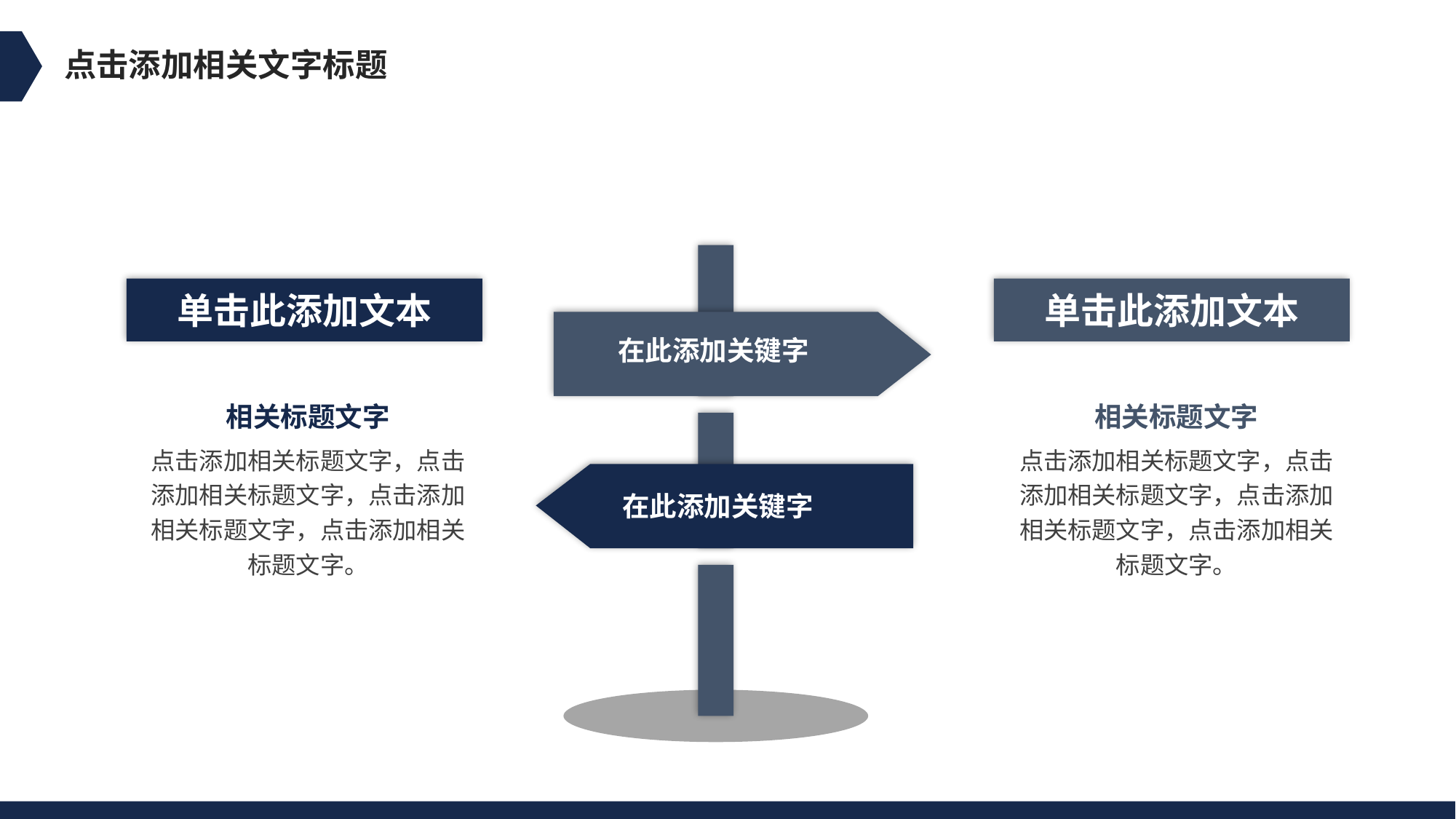

点击添加相关文字标题

在此添加关键字
在此添加关键字
单击此添加文本
单击此添加文本
相关标题文字
点击添加相关标题文字，点击添加相关标题文字，点击添加相关标题文字，点击添加相关标题文字。
相关标题文字
点击添加相关标题文字，点击添加相关标题文字，点击添加相关标题文字，点击添加相关标题文字。